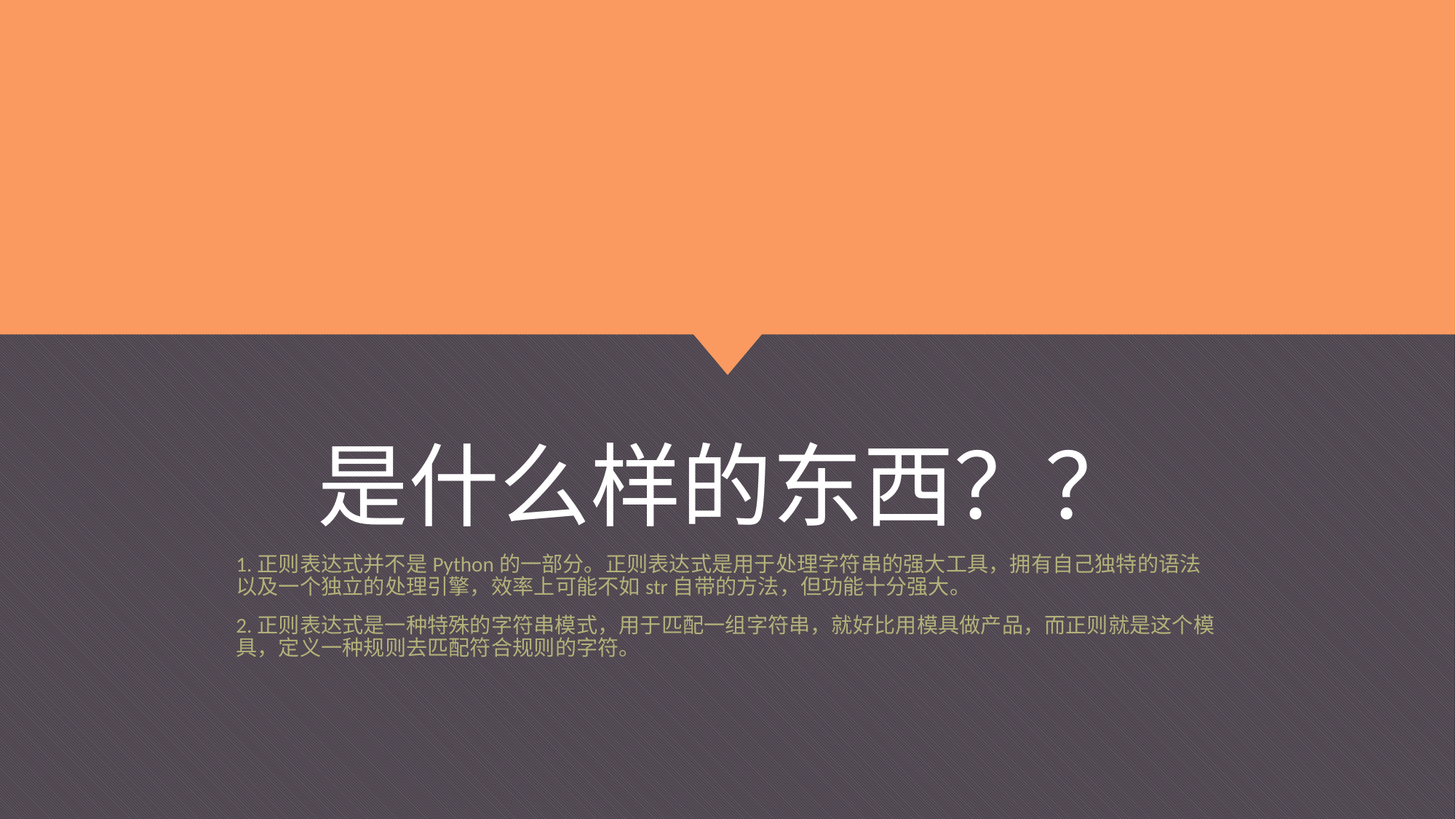

# 是什么样的东西？？
1.正则表达式并不是Python的一部分。正则表达式是用于处理字符串的强大工具，拥有自己独特的语法以及一个独立的处理引擎，效率上可能不如str自带的方法，但功能十分强大。
2.正则表达式是一种特殊的字符串模式，用于匹配一组字符串，就好比用模具做产品，而正则就是这个模具，定义一种规则去匹配符合规则的字符。